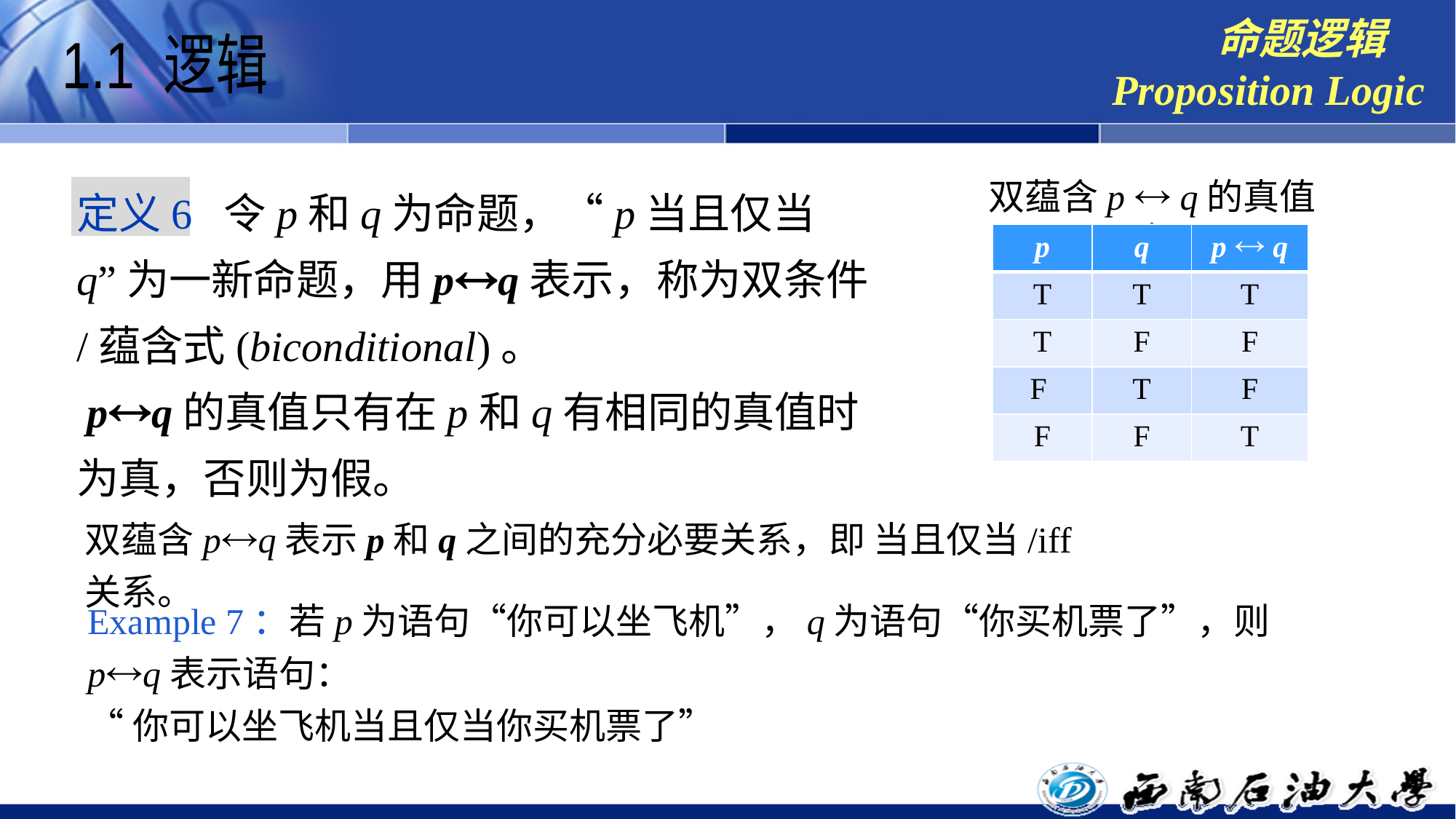

命题逻辑
Proposition Logic
1.1  逻辑
定义6  令p和q为命题，“p当且仅当q”为一新命题，用p↔q表示，称为双条件/蕴含式(biconditional)。
 p↔q的真值只有在p和q有相同的真值时为真，否则为假。
双蕴含p ↔ q的真值表

| p | q | p ↔ q |
| --- | --- | --- |
| T | T | T |
| T | F | F |
| F | T | F |
| F | F | T |
双蕴含p↔q表示p和q之间的充分必要关系，即 当且仅当/iff  关系。
Example 7：若p为语句“你可以坐飞机”，q为语句“你买机票了”，则p↔q表示语句：
“你可以坐飞机当且仅当你买机票了”